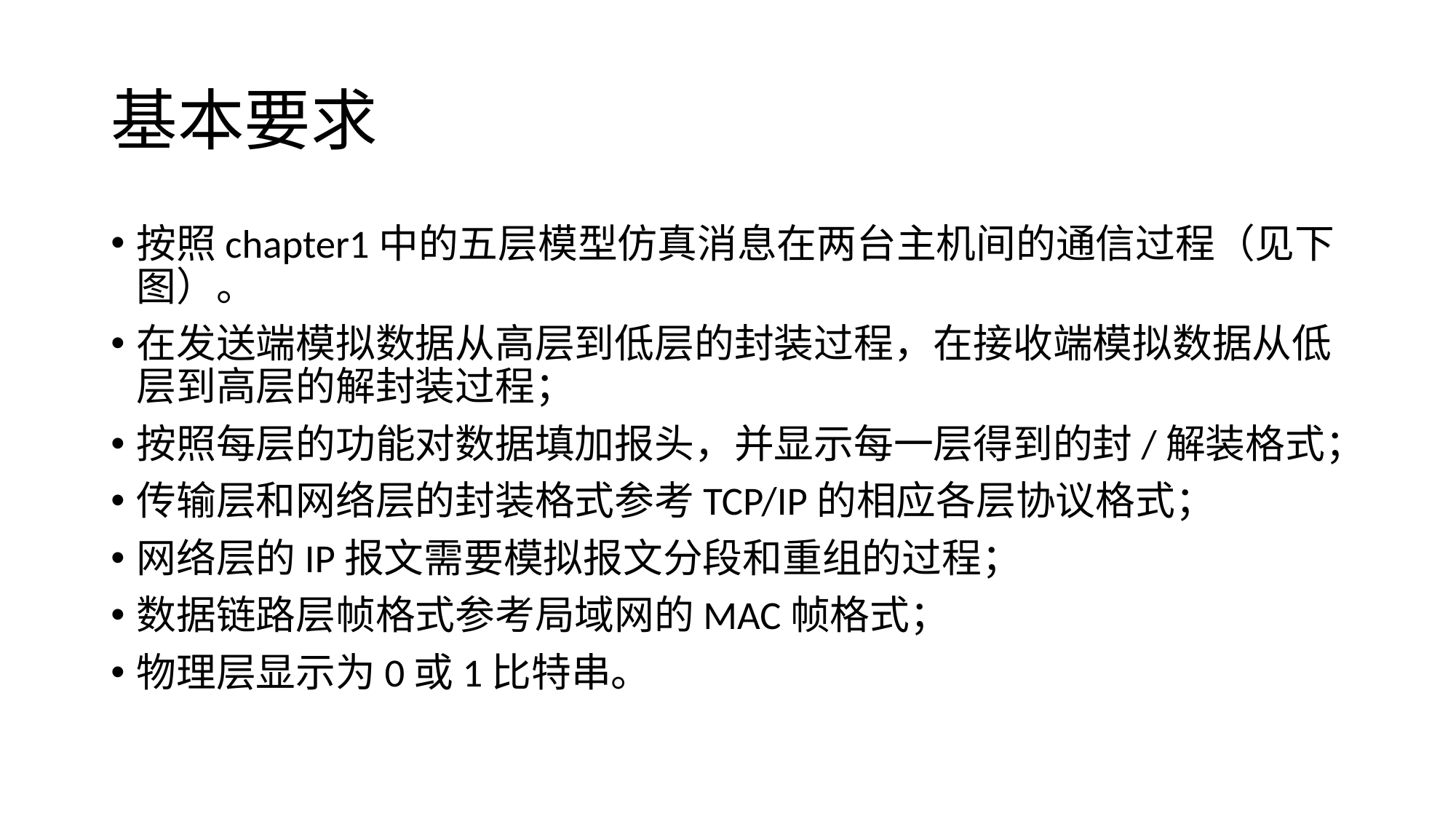

# 基本要求
按照chapter1中的五层模型仿真消息在两台主机间的通信过程（见下图）。
在发送端模拟数据从高层到低层的封装过程，在接收端模拟数据从低层到高层的解封装过程；
按照每层的功能对数据填加报头，并显示每一层得到的封/解装格式；
传输层和网络层的封装格式参考TCP/IP的相应各层协议格式；
网络层的IP报文需要模拟报文分段和重组的过程；
数据链路层帧格式参考局域网的MAC帧格式；
物理层显示为0或1比特串。